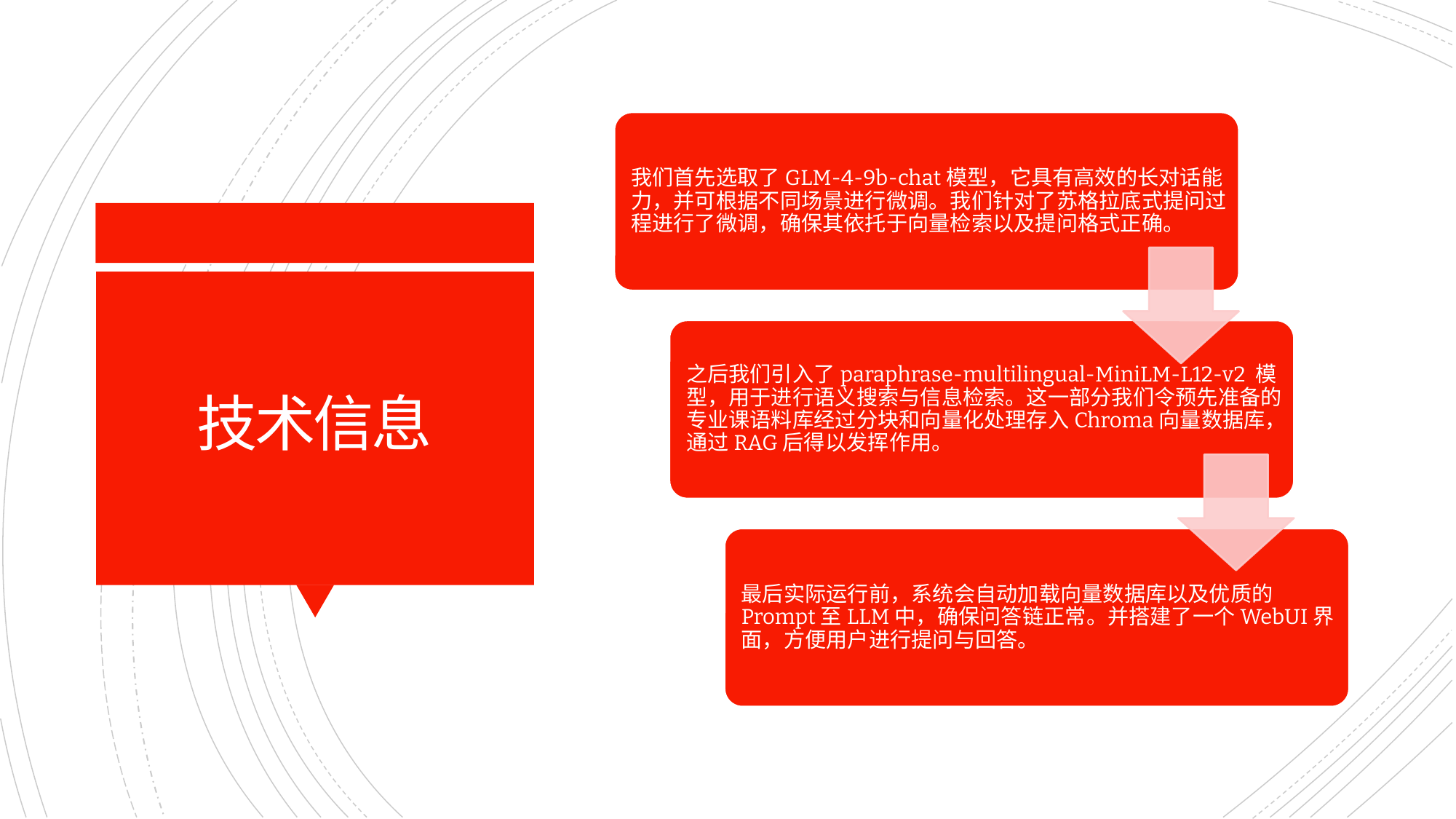

我们首先选取了GLM-4-9b-chat模型，它具有高效的长对话能力，并可根据不同场景进行微调。我们针对了苏格拉底式提问过程进行了微调，确保其依托于向量检索以及提问格式正确。
之后我们引入了paraphrase-multilingual-MiniLM-L12-v2 模型，用于进行语义搜索与信息检索。这一部分我们令预先准备的专业课语料库经过分块和向量化处理存入Chroma向量数据库，通过RAG后得以发挥作用。
最后实际运行前，系统会自动加载向量数据库以及优质的Prompt至LLM中，确保问答链正常。并搭建了一个WebUI界面，方便用户进行提问与回答。

# 技术信息